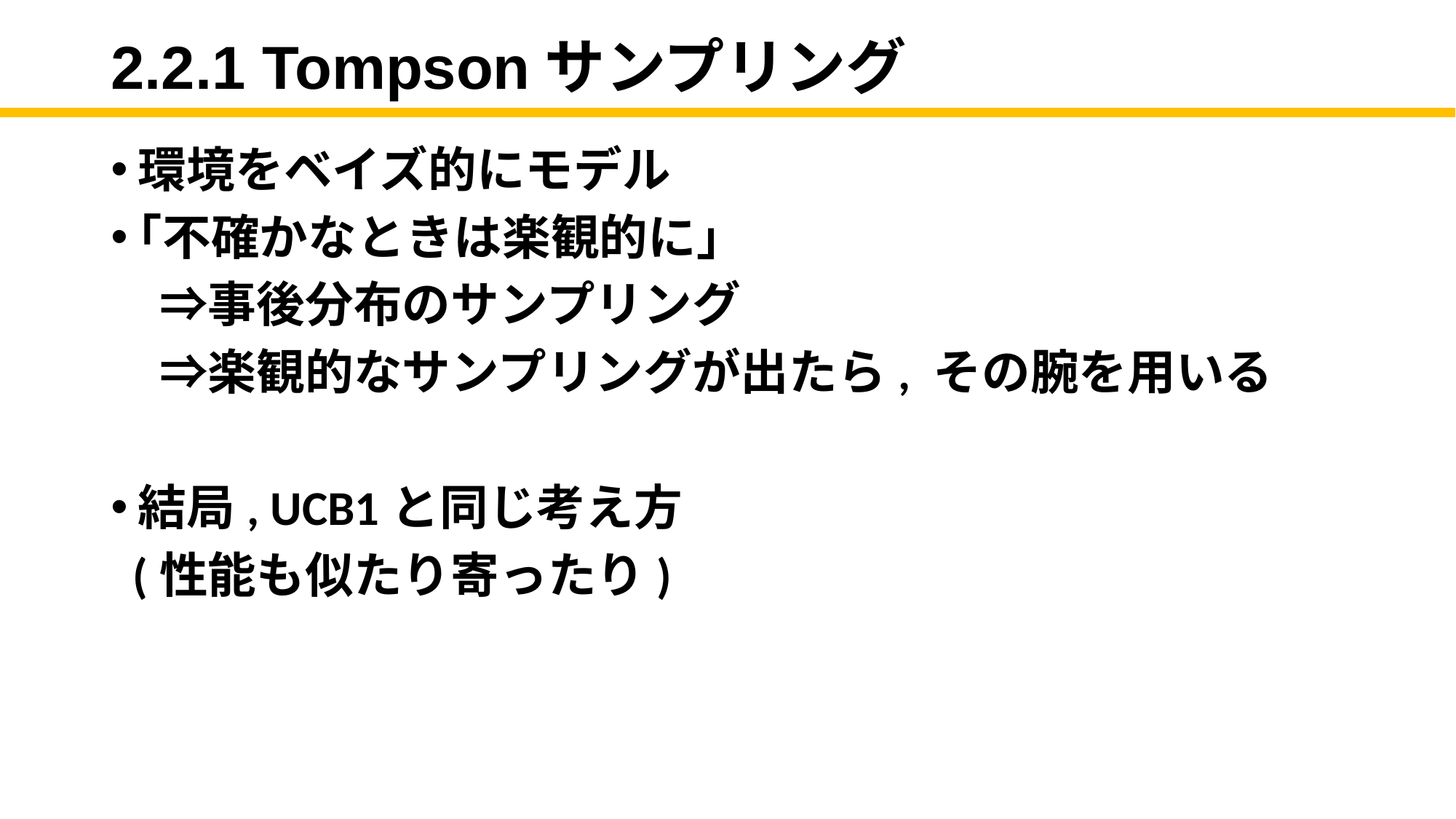

# 2.2.1 Tompsonサンプリング
環境をベイズ的にモデル
｢不確かなときは楽観的に｣
　⇒事後分布のサンプリング
　⇒楽観的なサンプリングが出たら, その腕を用いる

結局, UCB1と同じ考え方
  (性能も似たり寄ったり)